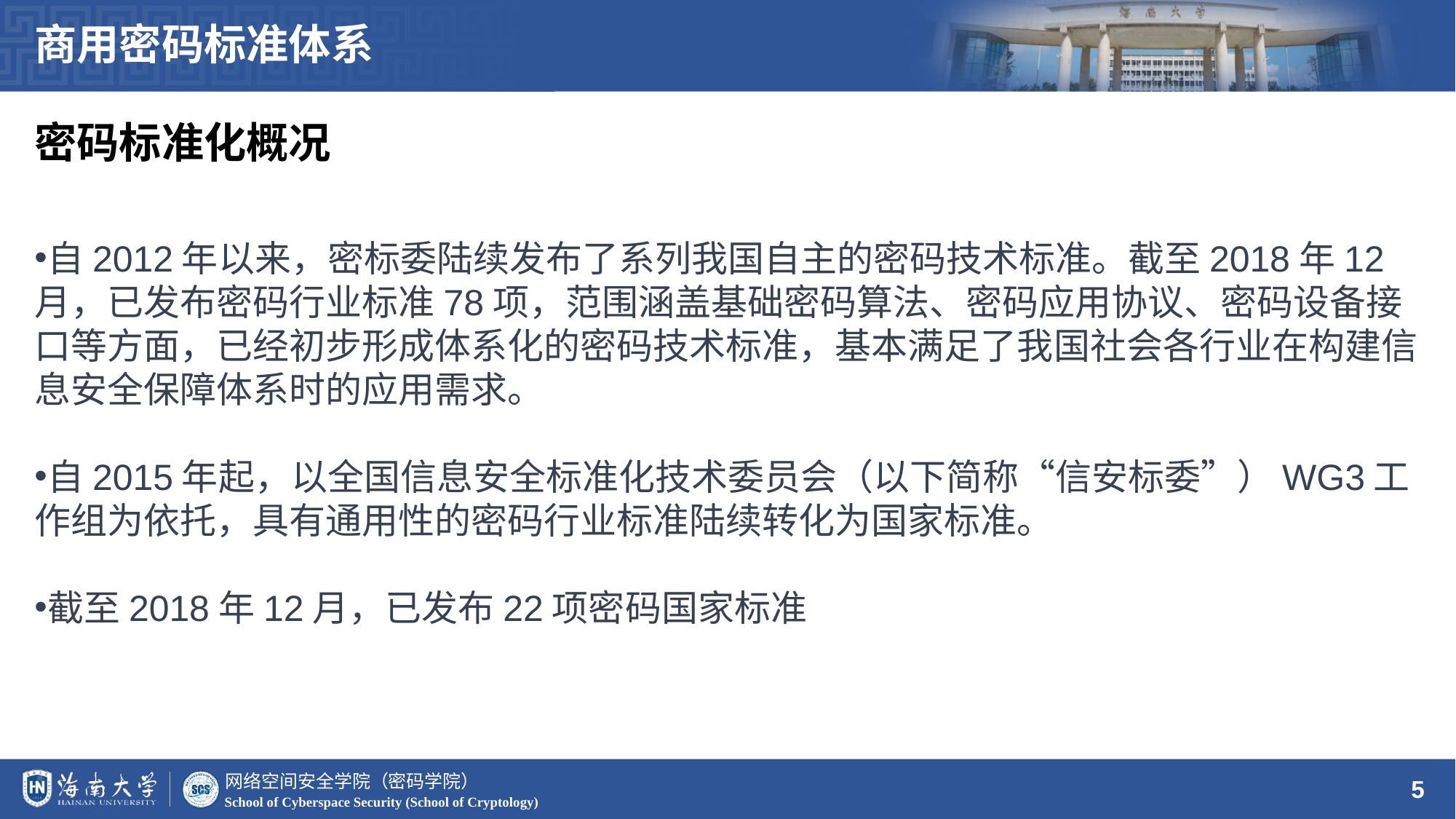

商用密码标准体系
密码标准化概况

自2012年以来，密标委陆续发布了系列我国自主的密码技术标准。截至2018年12月，已发布密码行业标准78项，范围涵盖基础密码算法、密码应用协议、密码设备接口等方面，已经初步形成体系化的密码技术标准，基本满足了我国社会各行业在构建信息安全保障体系时的应用需求。

自2015年起，以全国信息安全标准化技术委员会（以下简称“信安标委”）WG3工作组为依托，具有通用性的密码行业标准陆续转化为国家标准。

截至2018年12月，已发布22项密码国家标准

5